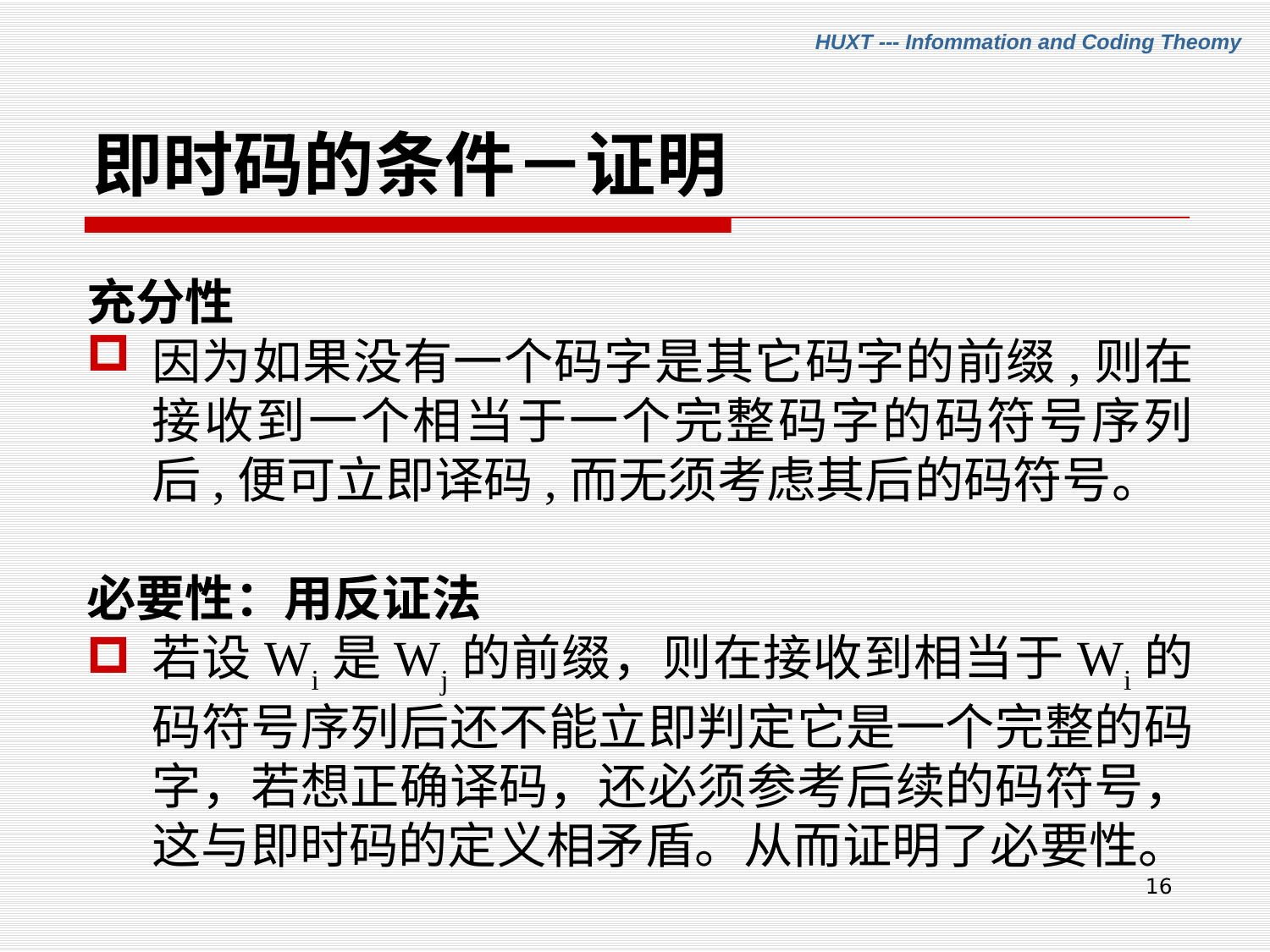

# 即时码的条件－证明
充分性
因为如果没有一个码字是其它码字的前缀,则在接收到一个相当于一个完整码字的码符号序列后,便可立即译码,而无须考虑其后的码符号。

必要性：用反证法
若设Wi是Wj的前缀，则在接收到相当于Wi的码符号序列后还不能立即判定它是一个完整的码字，若想正确译码，还必须参考后续的码符号，这与即时码的定义相矛盾。从而证明了必要性。
16